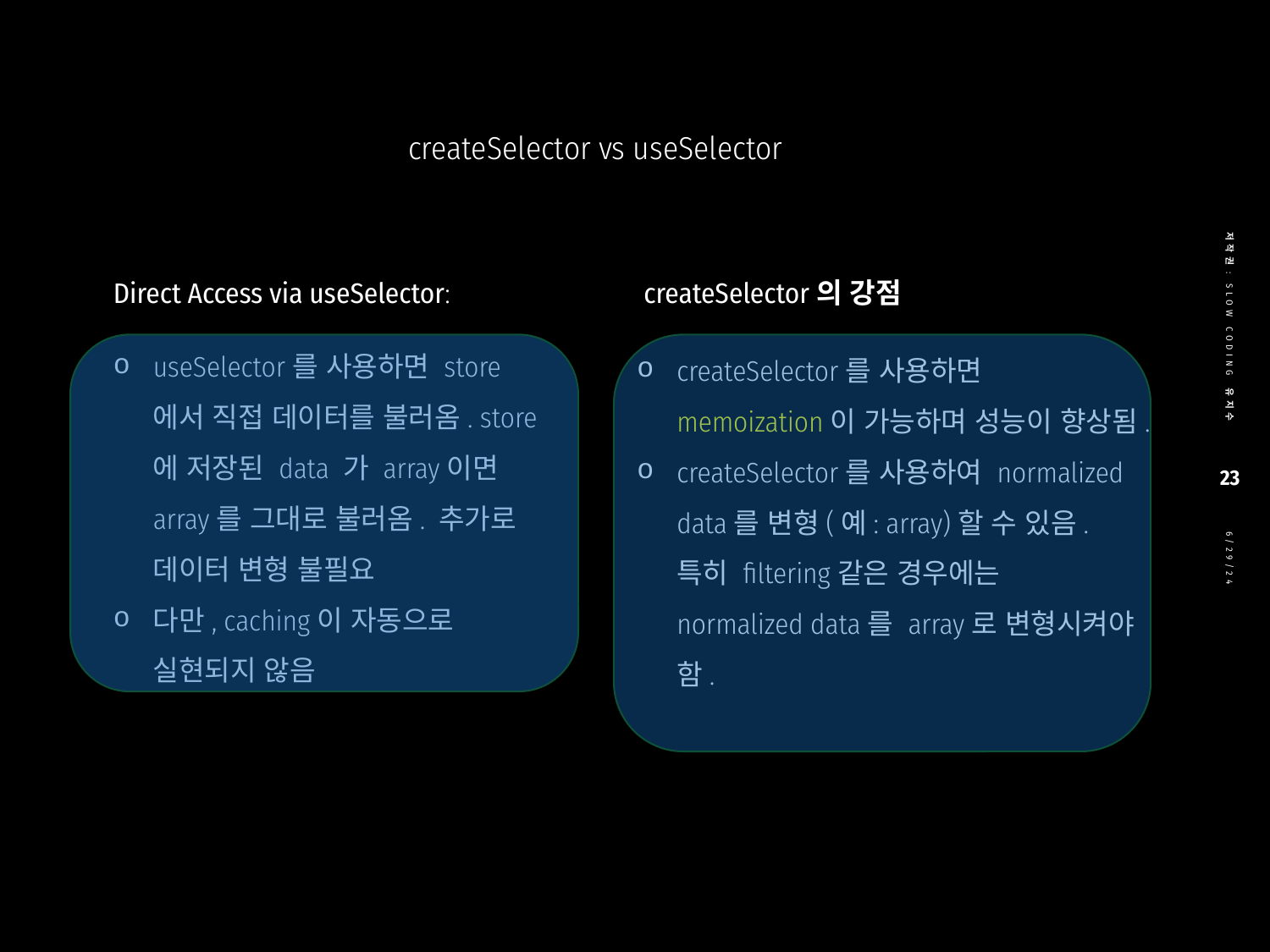

createSelector vs useSelector
저작권: Slow Coding 유지수
Direct Access via useSelector:
 createSelector의 강점
useSelector를 사용하면 store에서 직접 데이터를 불러옴. store 에 저장된 data 가 array이면 array를 그대로 불러옴. 추가로 데이터 변형 불필요
다만, caching이 자동으로 실현되지 않음
createSelector를 사용하면 memoization이 가능하며 성능이 향상됨.
createSelector를 사용하여 normalized data를 변형(예: array)할 수 있음.  특히 filtering같은 경우에는 normalized data를 array로 변형시켜야 함.

23
6/29/24